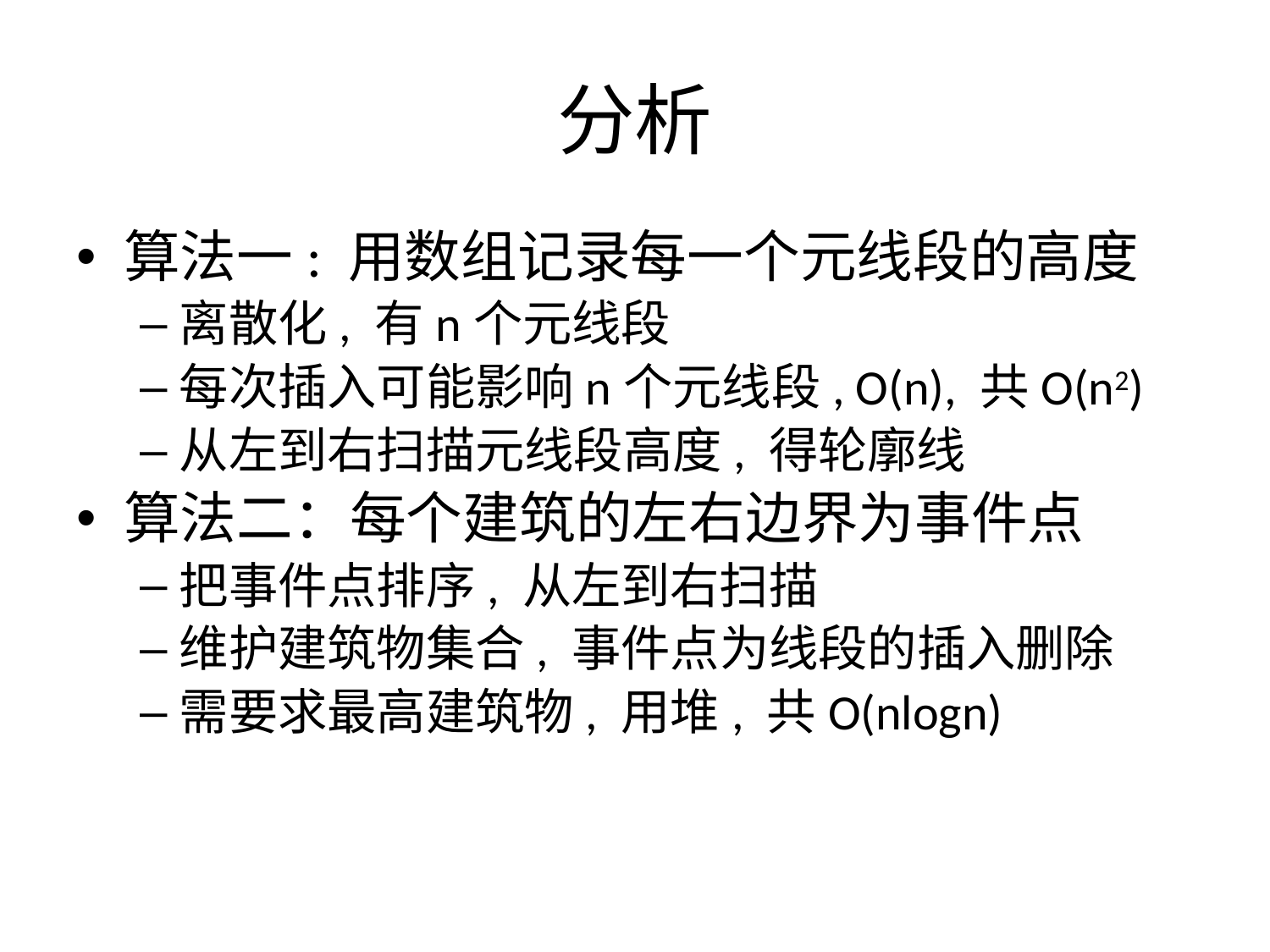

# 分析
算法一: 用数组记录每一个元线段的高度
离散化, 有n个元线段
每次插入可能影响n个元线段, O(n), 共O(n2)
从左到右扫描元线段高度, 得轮廓线
算法二：每个建筑的左右边界为事件点
把事件点排序, 从左到右扫描
维护建筑物集合, 事件点为线段的插入删除
需要求最高建筑物, 用堆, 共O(nlogn)